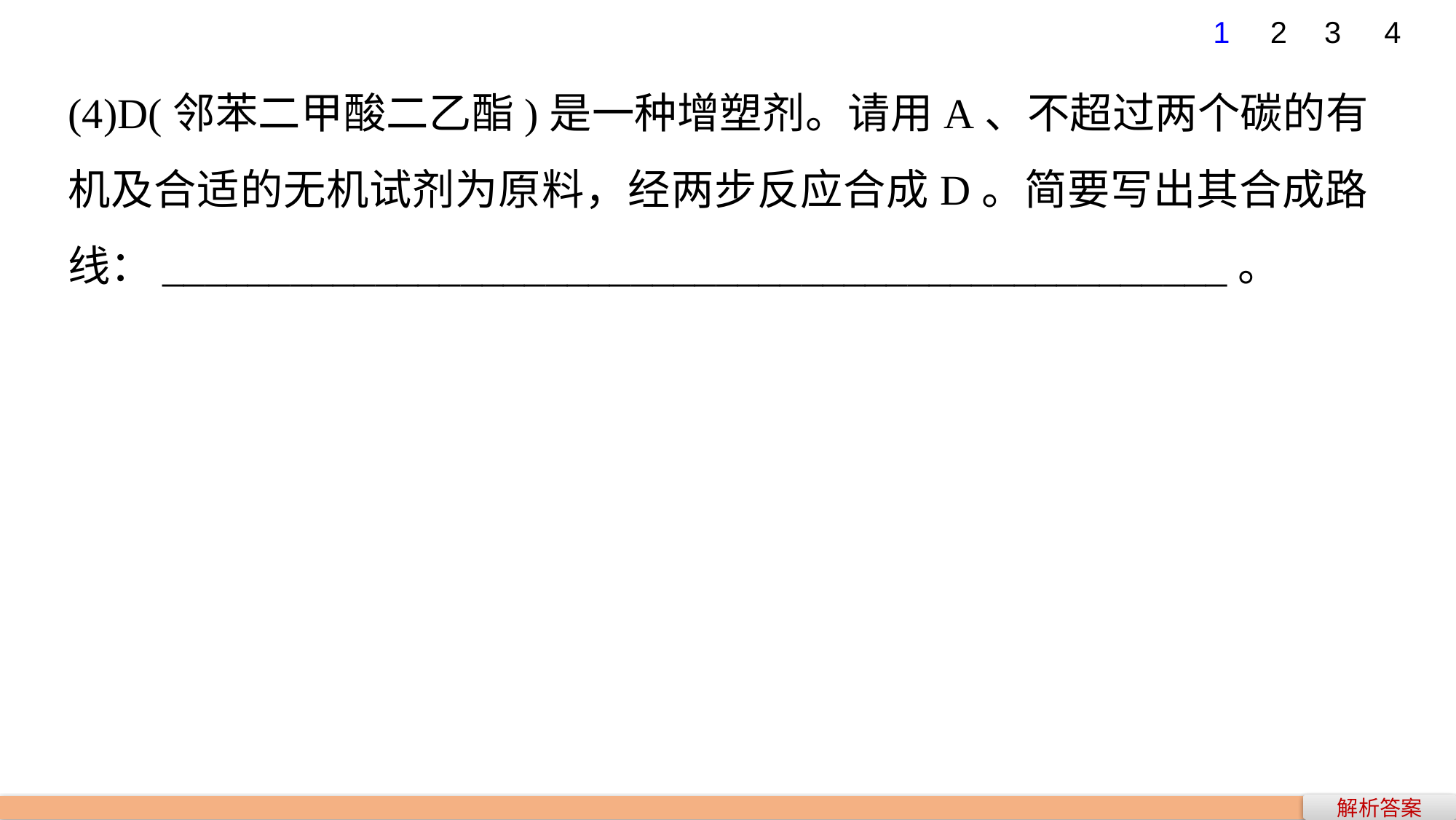

1
2
3
4
(4)D(邻苯二甲酸二乙酯)是一种增塑剂。请用A、不超过两个碳的有机及合适的无机试剂为原料，经两步反应合成D。简要写出其合成路线：__________________________________________________。
解析答案